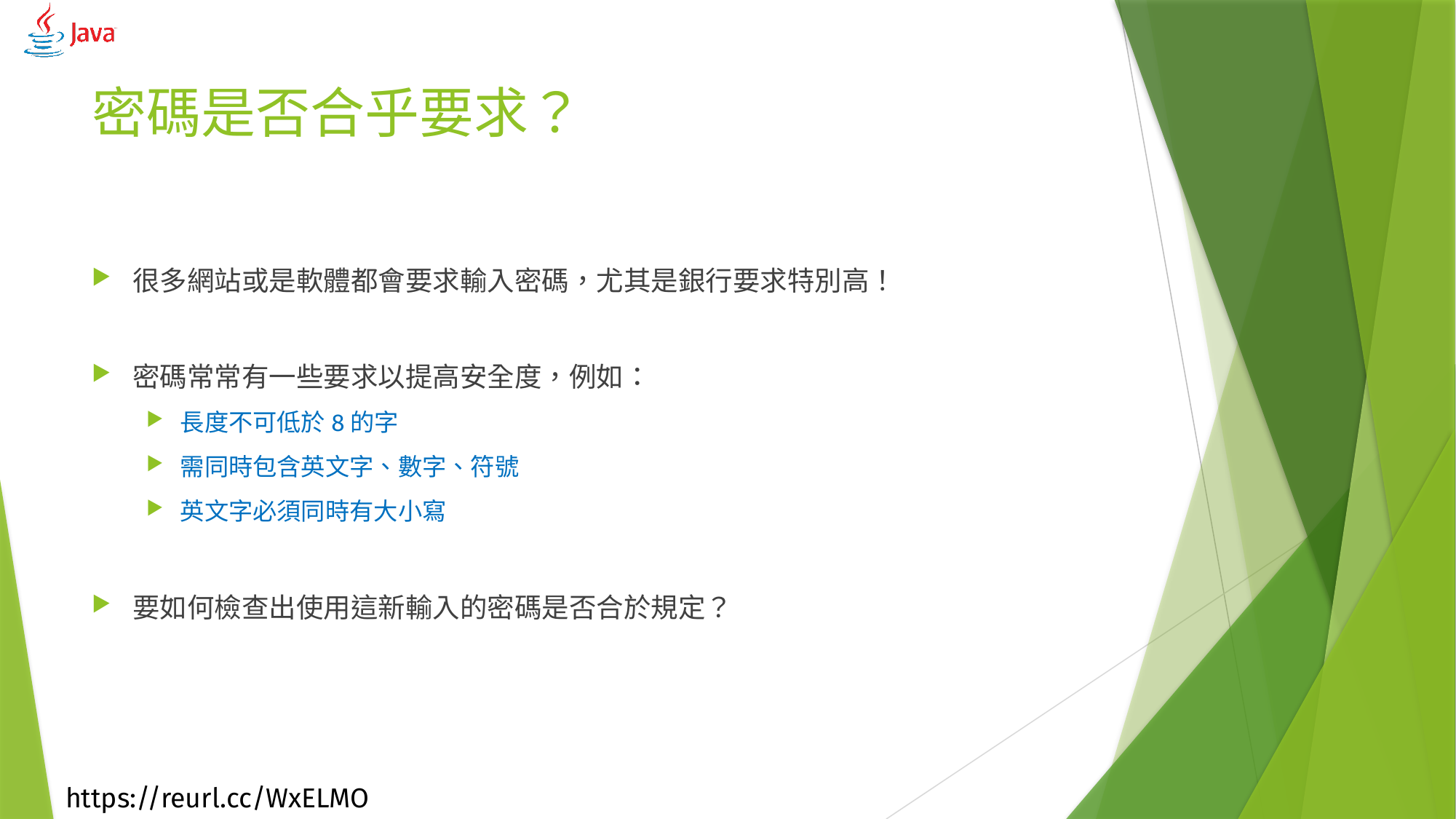

# 密碼是否合乎要求？
很多網站或是軟體都會要求輸入密碼，尤其是銀行要求特別高！

密碼常常有一些要求以提高安全度，例如：
長度不可低於8的字
需同時包含英文字、數字、符號
英文字必須同時有大小寫

要如何檢查出使用這新輸入的密碼是否合於規定？